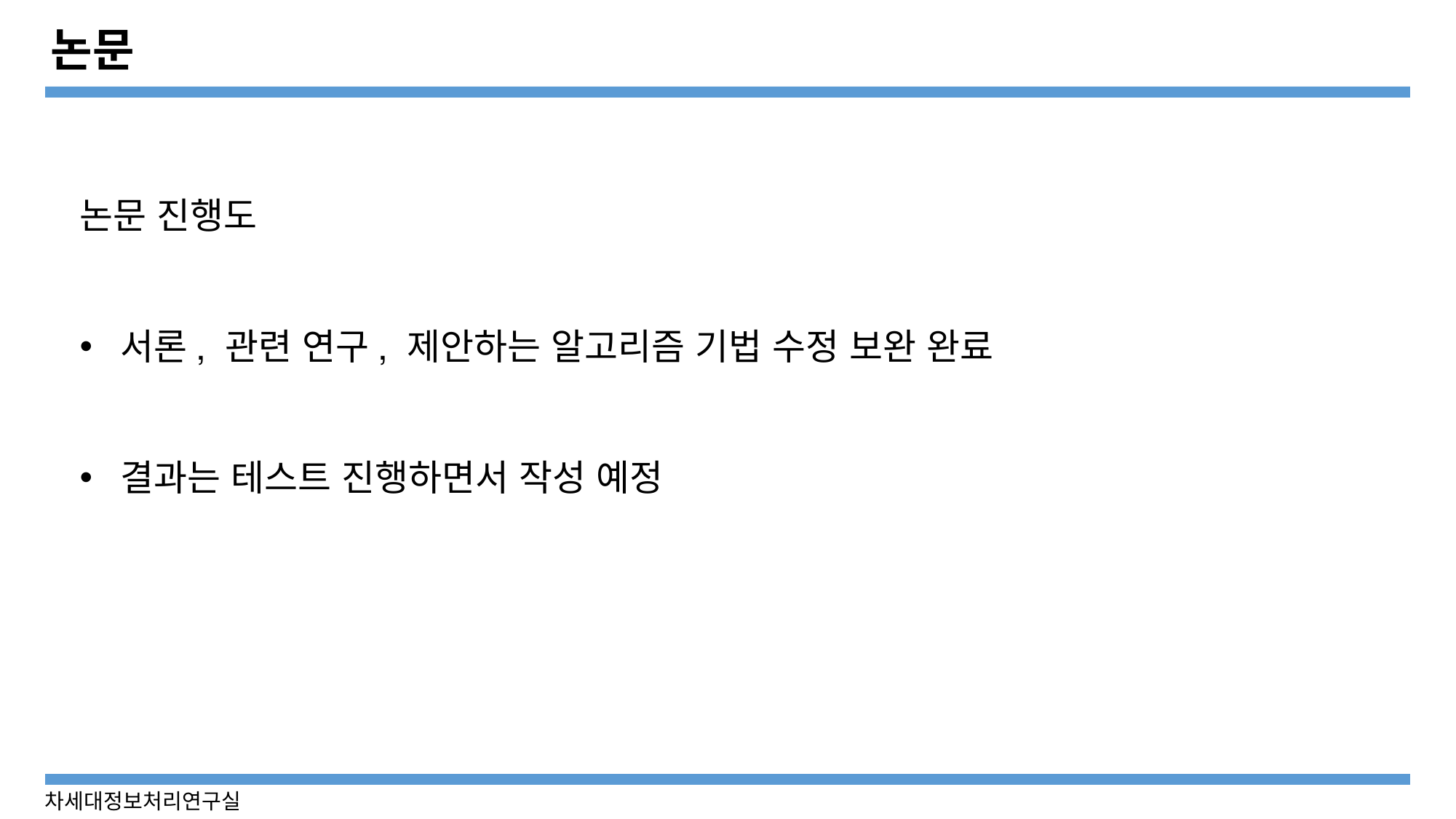

# 논문
논문 진행도

서론, 관련 연구, 제안하는 알고리즘 기법 수정 보완 완료

결과는 테스트 진행하면서 작성 예정